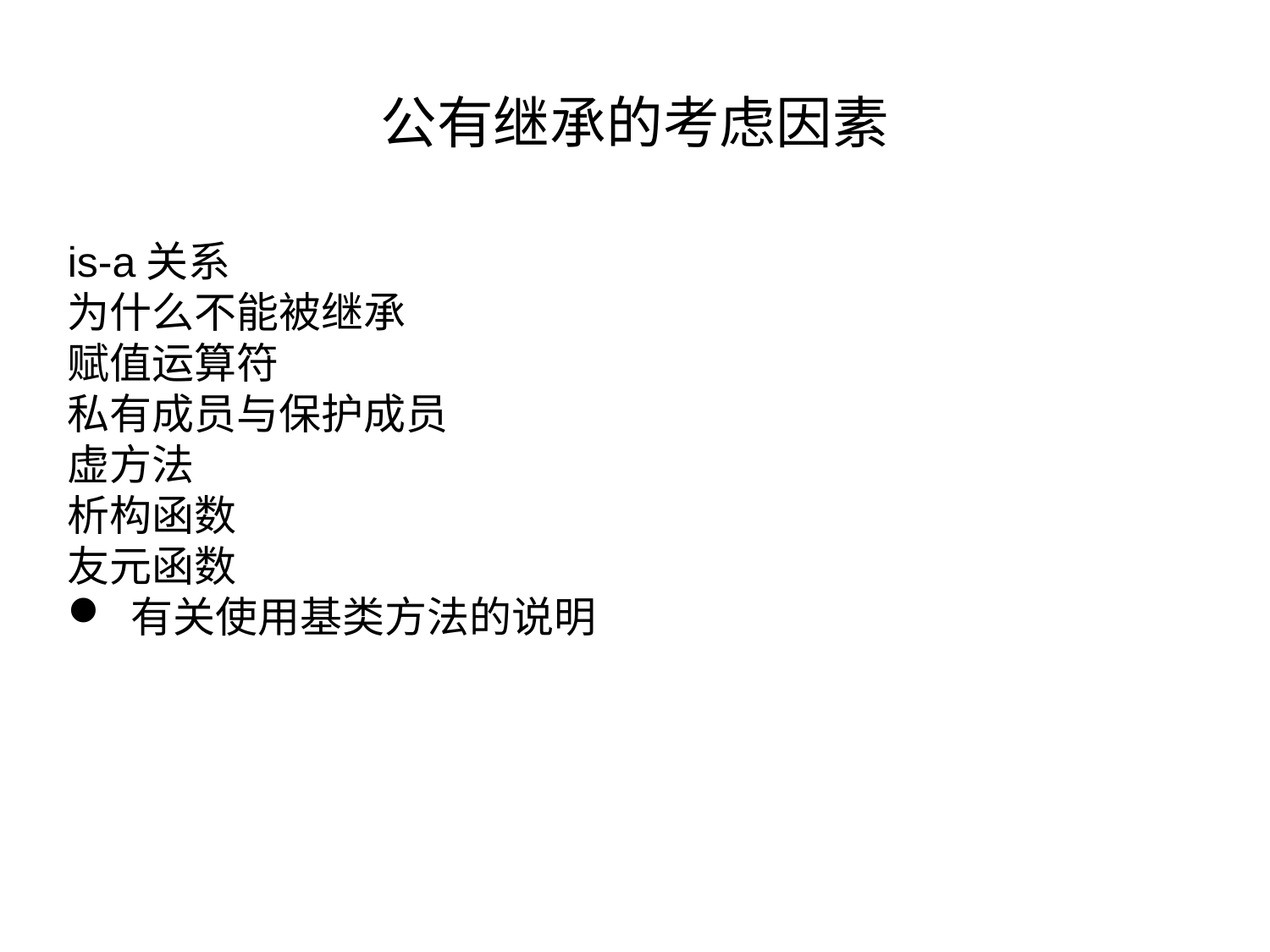

公有继承的考虑因素
is-a关系
为什么不能被继承
赋值运算符
私有成员与保护成员
虚方法
析构函数
友元函数
有关使用基类方法的说明